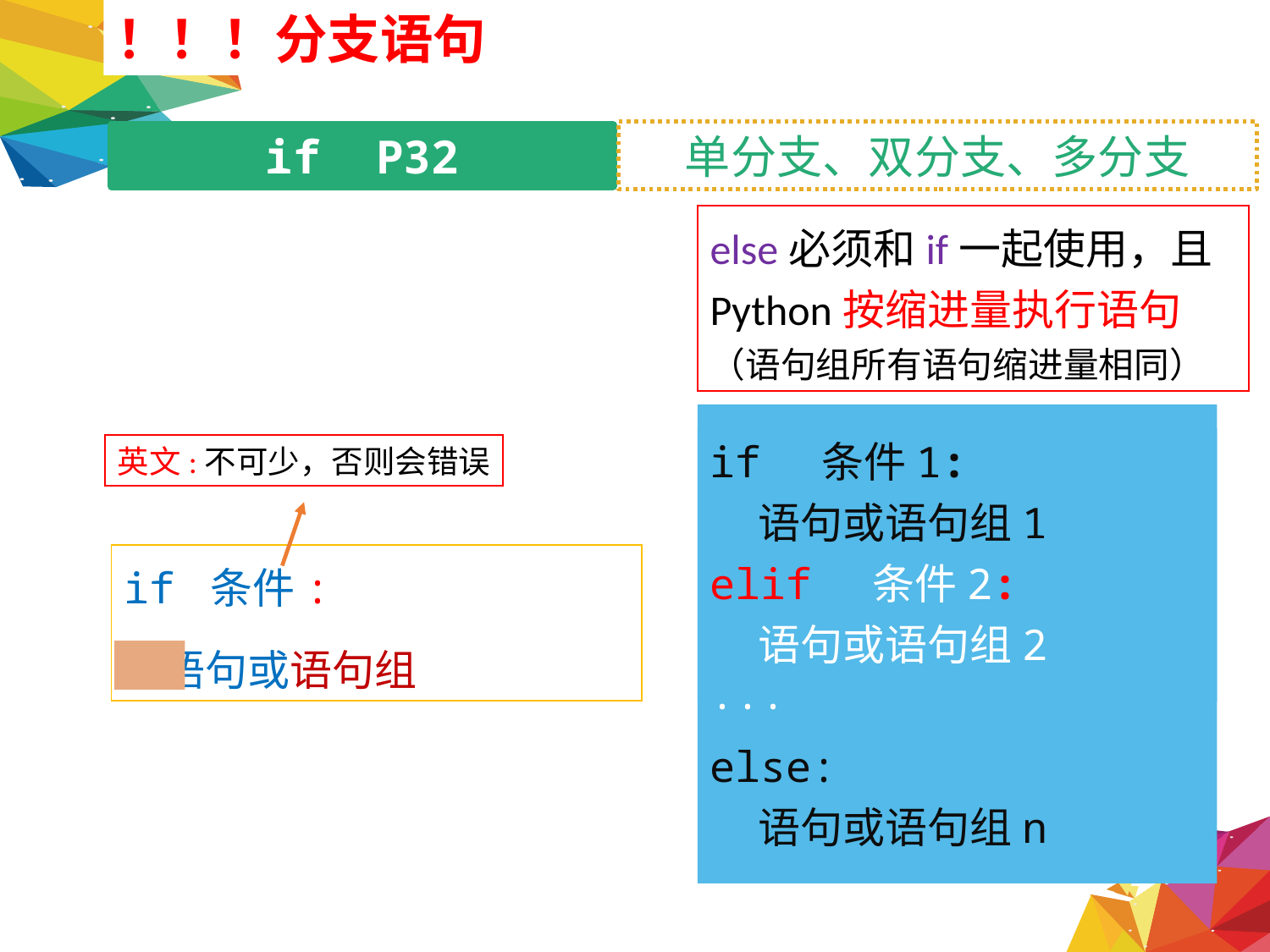

！！！分支语句
单分支、双分支、多分支
if  P32
else必须和if一起使用，且Python按缩进量执行语句
（语句组所有语句缩进量相同）

if  条件1:
    语句或语句组1
elif  条件2:
    语句或语句组2
···
else:
    语句或语句组n

if 条件:
   语句或语句组A
else:
   语句或语句组B
英文:不可少，否则会错误

if 条件:
   语句或语句组